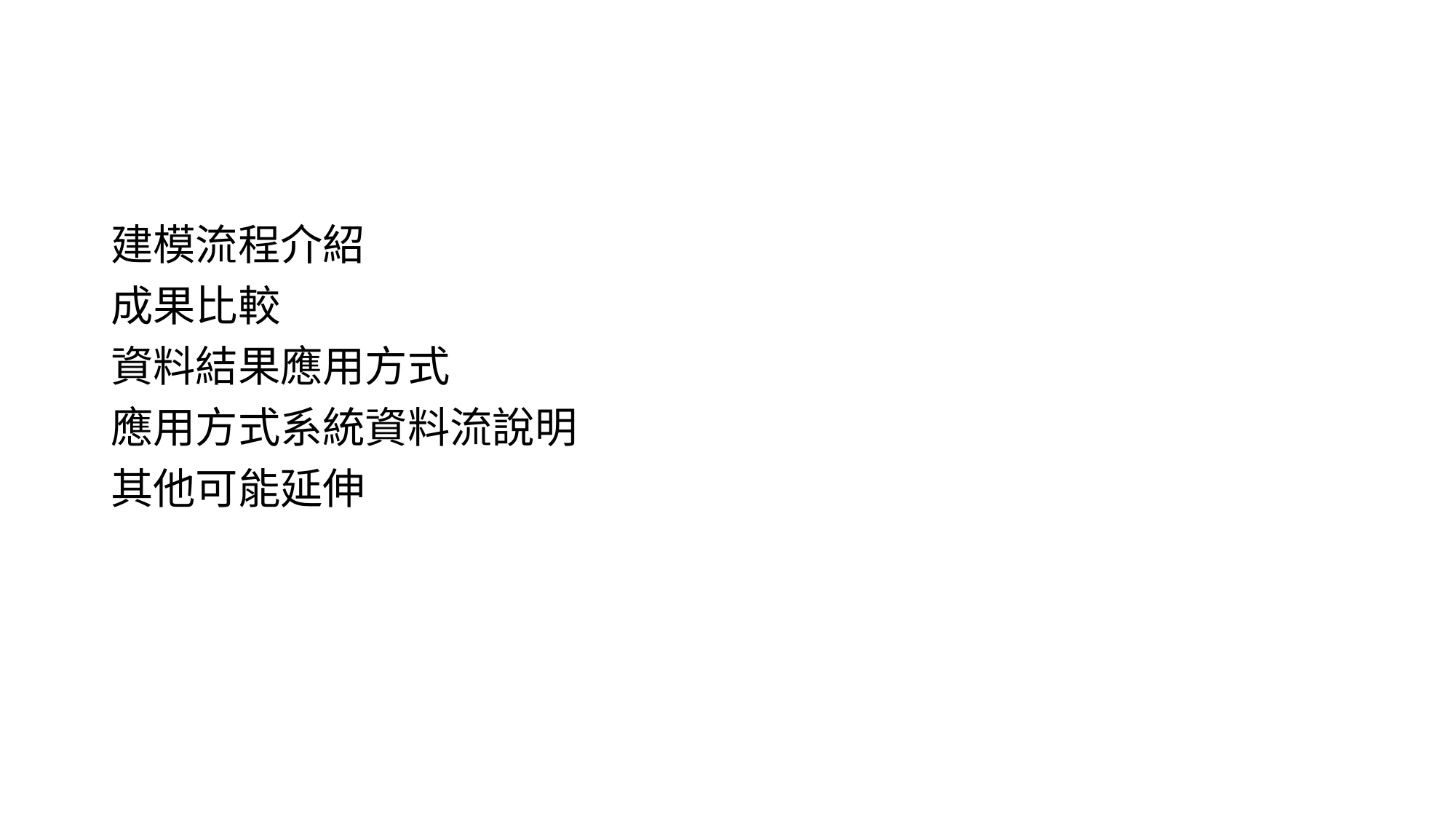

#
建模流程介紹
成果比較
資料結果應用方式
應用方式系統資料流說明
其他可能延伸